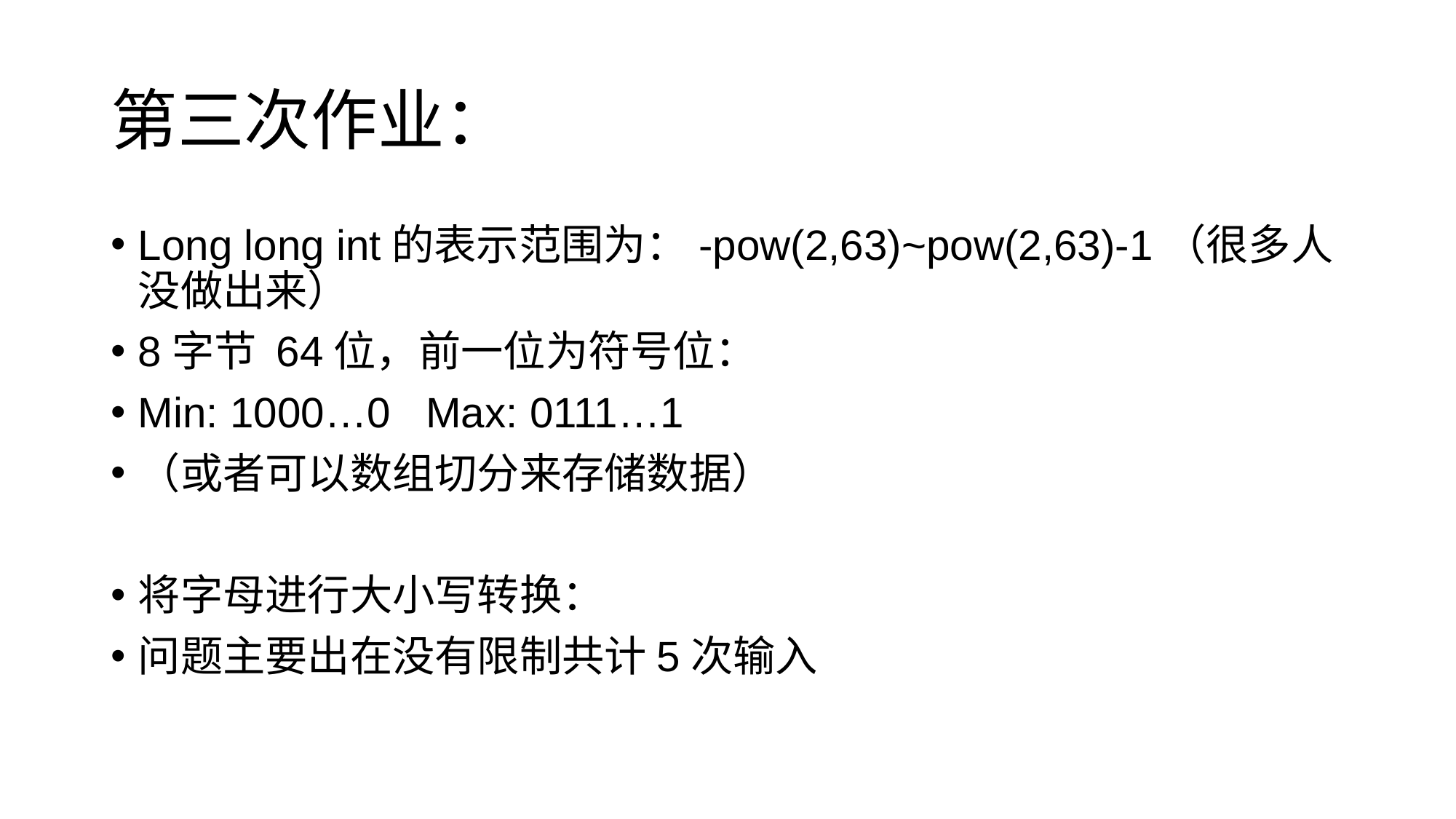

# 第三次作业：
Long long int的表示范围为：-pow(2,63)~pow(2,63)-1（很多人没做出来）
8字节 64位，前一位为符号位：
Min: 1000…0   Max: 0111…1
（或者可以数组切分来存储数据）

将字母进行大小写转换：
问题主要出在没有限制共计5次输入